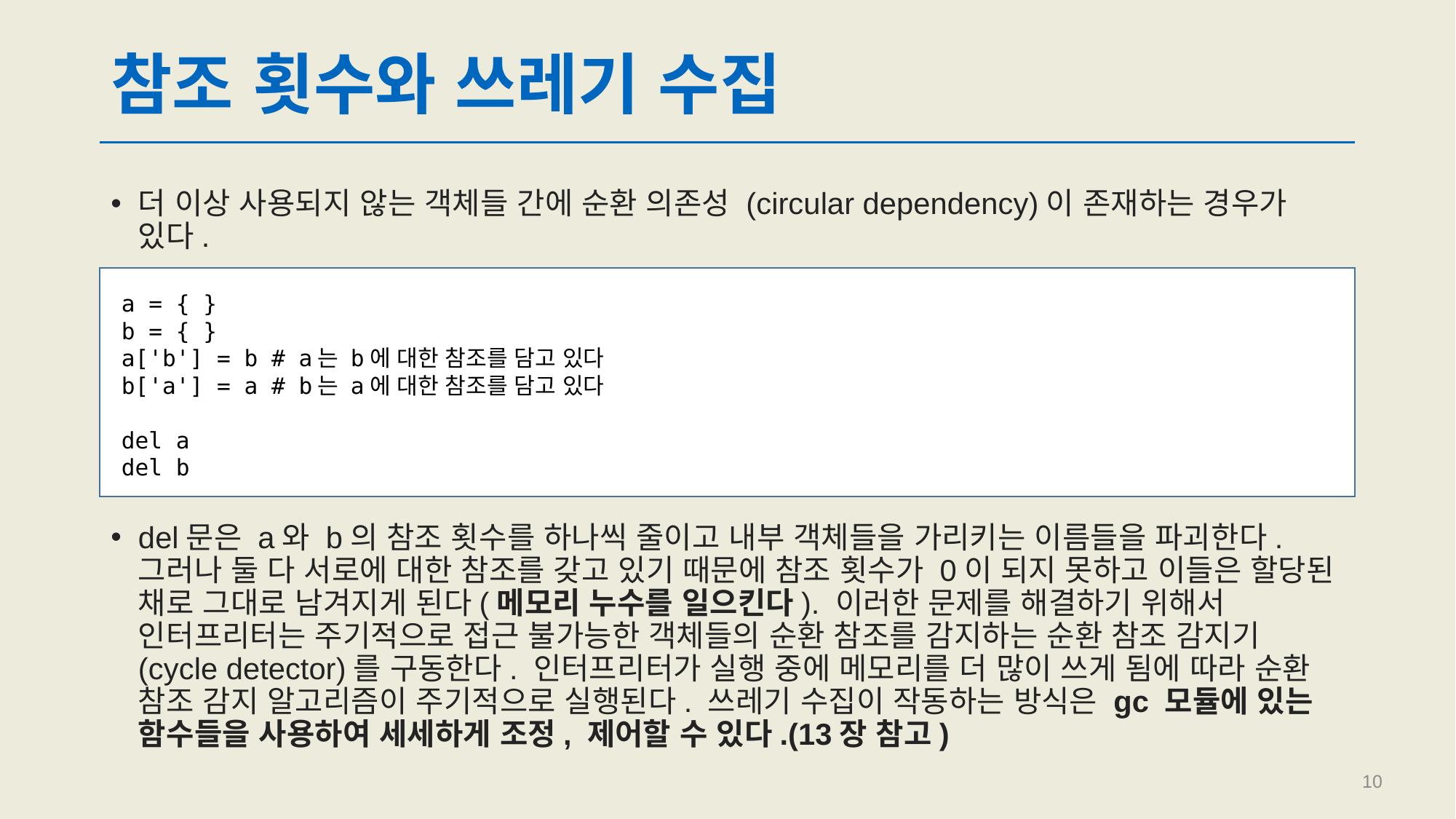

# 참조 횟수와 쓰레기 수집
더 이상 사용되지 않는 객체들 간에 순환 의존성 (circular dependency)이 존재하는 경우가 있다.
a = { }
b = { }
a['b'] = b # a는 b에 대한 참조를 담고 있다
b['a'] = a # b는 a에 대한 참조를 담고 있다

del a
del b
del문은 a와 b의 참조 횟수를 하나씩 줄이고 내부 객체들을 가리키는 이름들을 파괴한다. 그러나 둘 다 서로에 대한 참조를 갖고 있기 때문에 참조 횟수가 0이 되지 못하고 이들은 할당된 채로 그대로 남겨지게 된다(메모리 누수를 일으킨다). 이러한 문제를 해결하기 위해서 인터프리터는 주기적으로 접근 불가능한 객체들의 순환 참조를 감지하는 순환 참조 감지기(cycle detector)를 구동한다. 인터프리터가 실행 중에 메모리를 더 많이 쓰게 됨에 따라 순환 참조 감지 알고리즘이 주기적으로 실행된다. 쓰레기 수집이 작동하는 방식은 gc 모듈에 있는 함수들을 사용하여 세세하게 조정, 제어할 수 있다.(13장 참고)
10